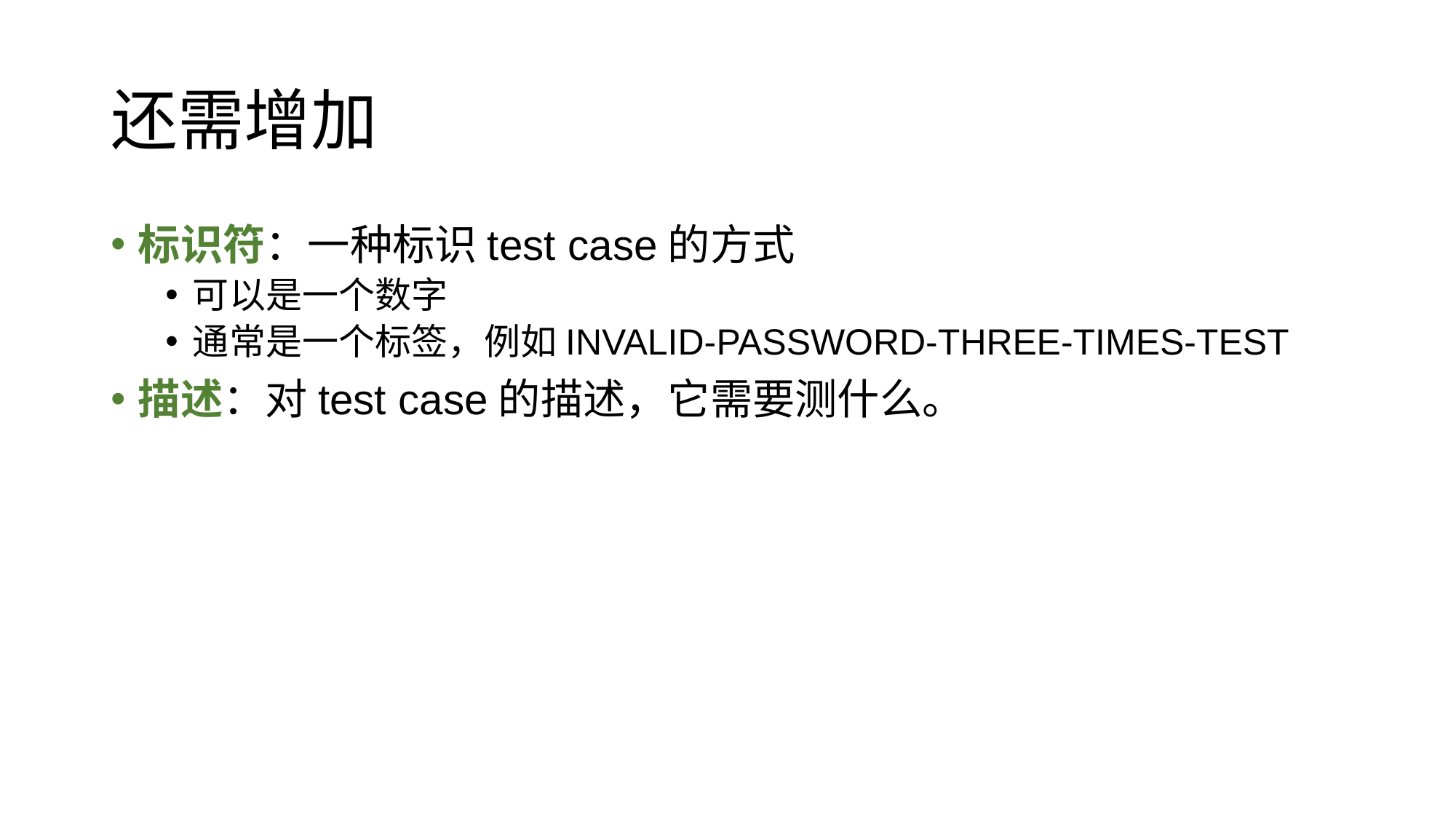

# 还需增加
标识符：一种标识test case的方式
可以是一个数字
通常是一个标签，例如INVALID-PASSWORD-THREE-TIMES-TEST
描述：对test case的描述，它需要测什么。